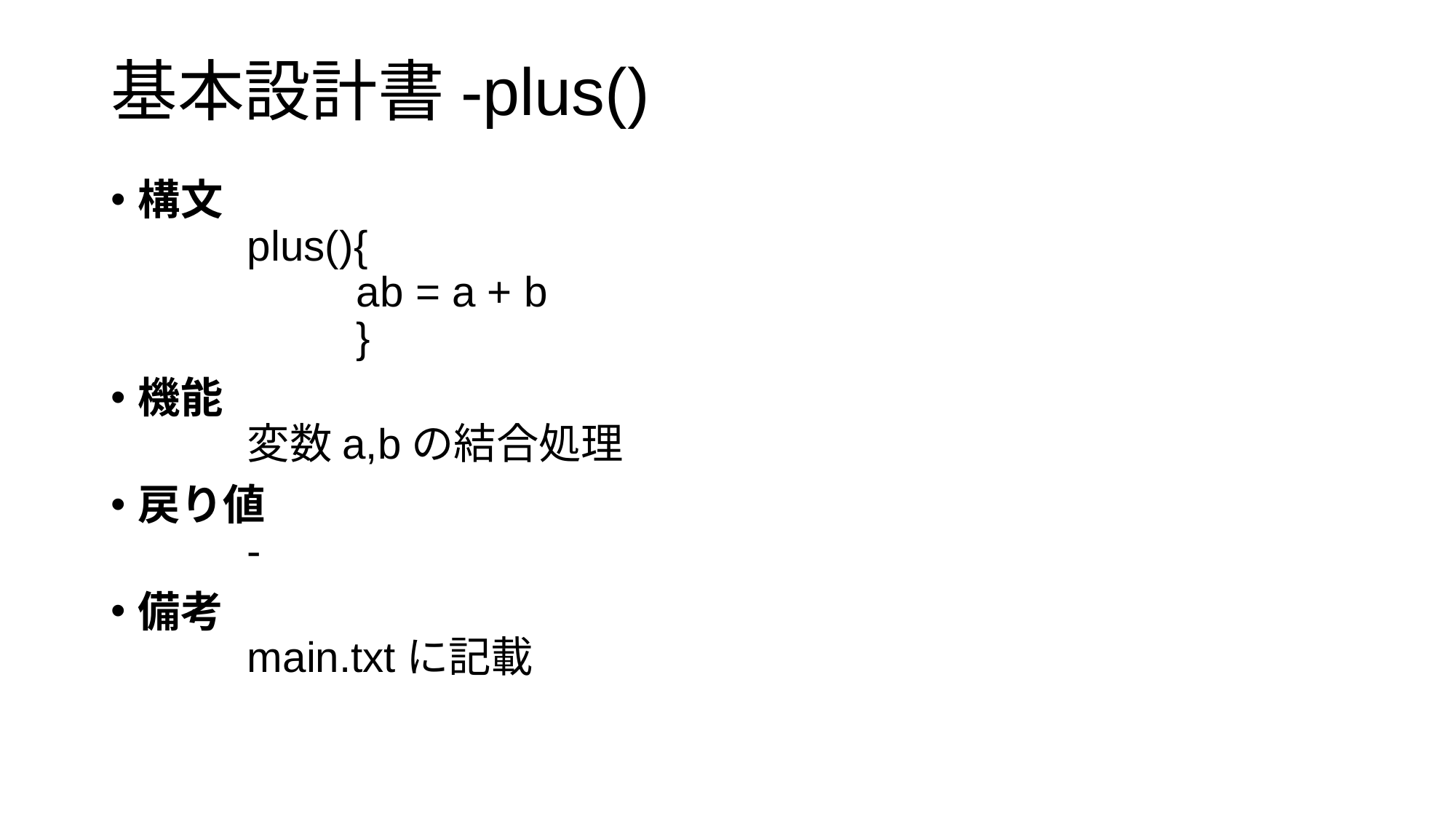

# 基本設計書-plus()
構文
	plus(){
		ab = a + b
		}
機能
	変数a,bの結合処理
戻り値
	-
備考
	main.txtに記載